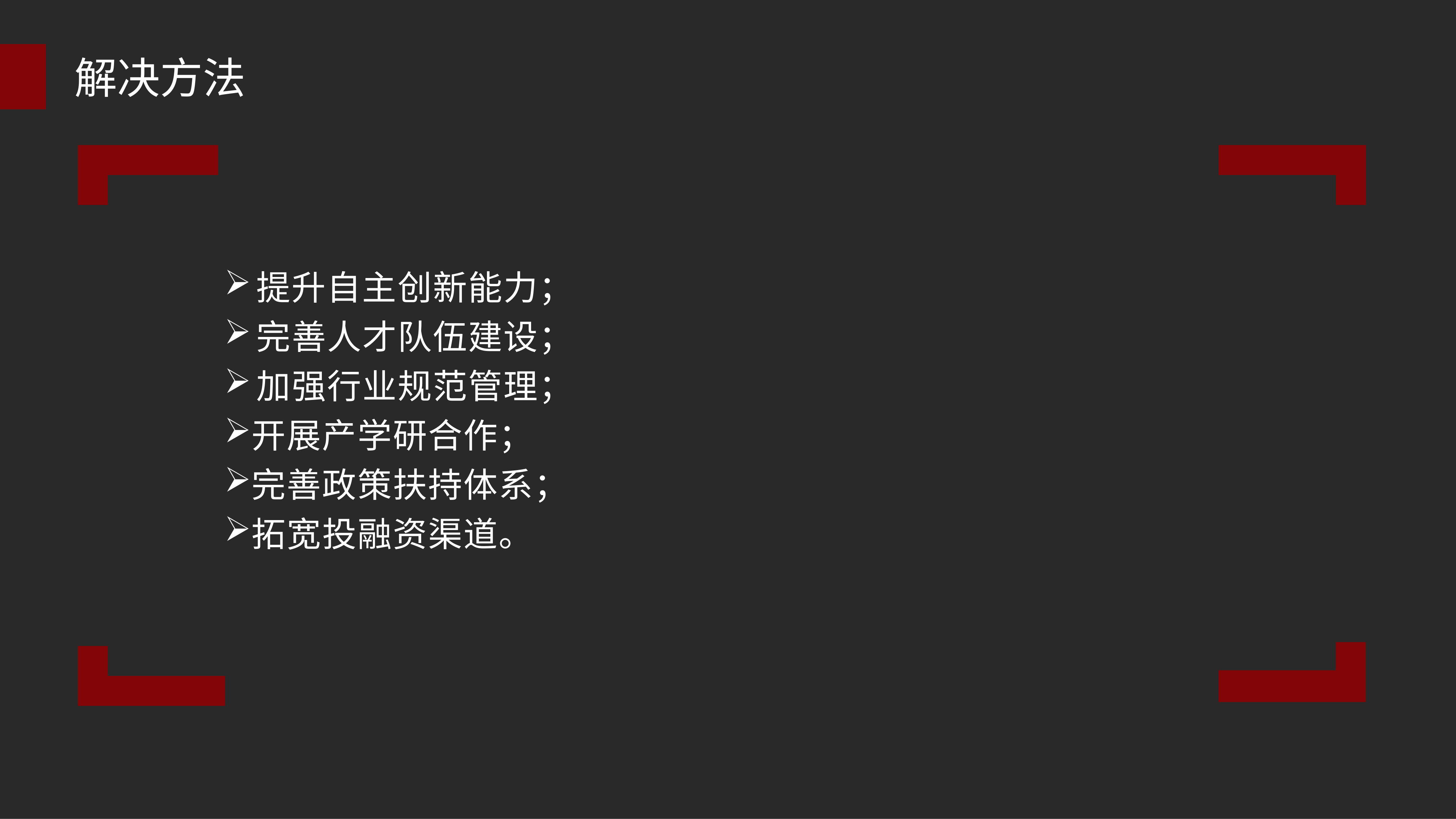

解决方法

提升自主创新能力；
完善人才队伍建设；
加强行业规范管理；
开展产学研合作；
完善政策扶持体系；
拓宽投融资渠道。